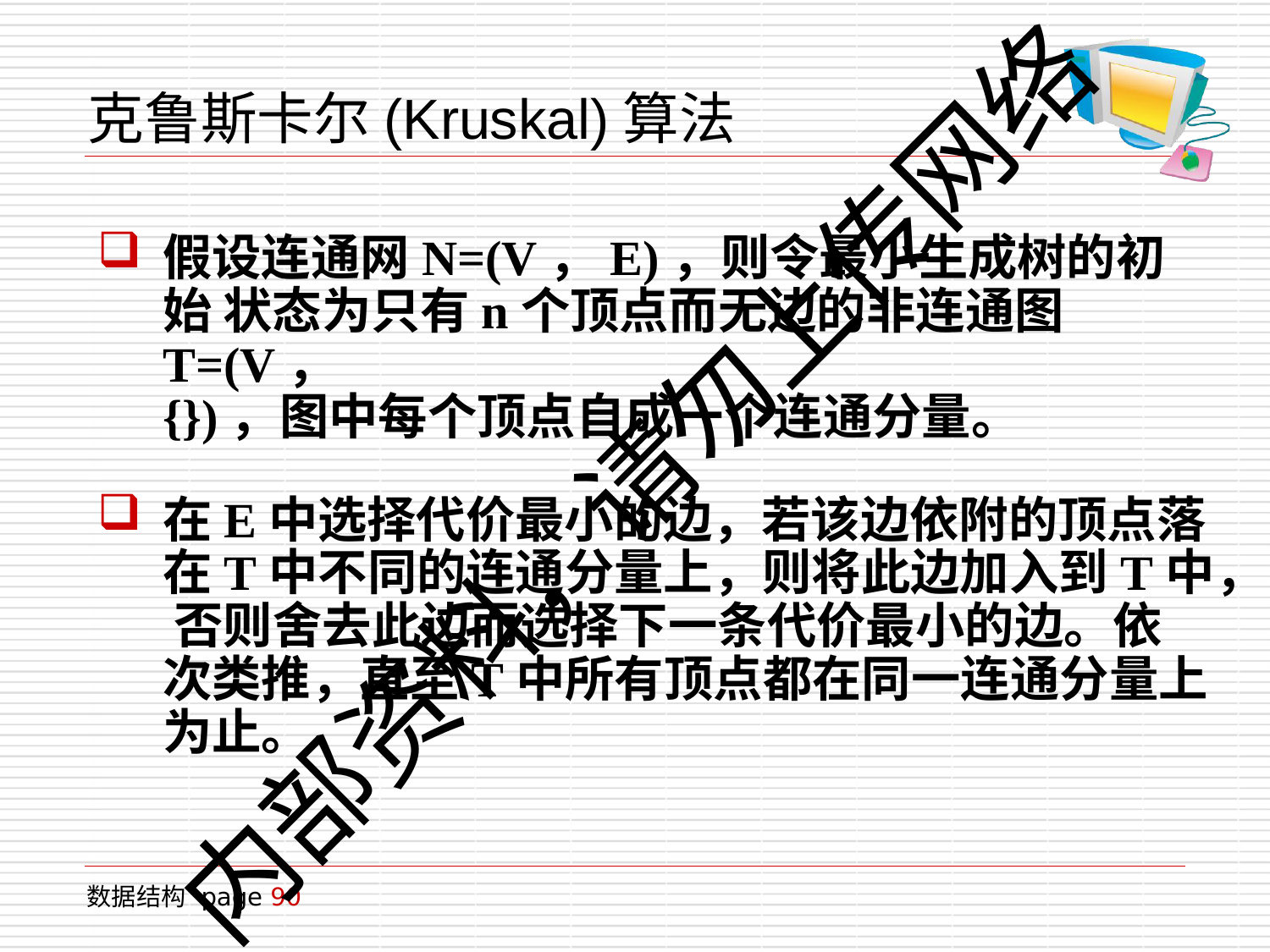

# 克鲁斯卡尔(Kruskal)算法

假设连通网N=(V，E)，则令最小生成树的初始 状态为只有n个顶点而无边的非连通图T=(V，
{})，图中每个顶点自成一个连通分量。

在E中选择代价最小的边，若该边依附的顶点落 在T中不同的连通分量上，则将此边加入到T中， 否则舍去此边而选择下一条代价最小的边。依 次类推，直至T中所有顶点都在同一连通分量上 为止。
内部资料，请勿上传网络

数据结构 page 90